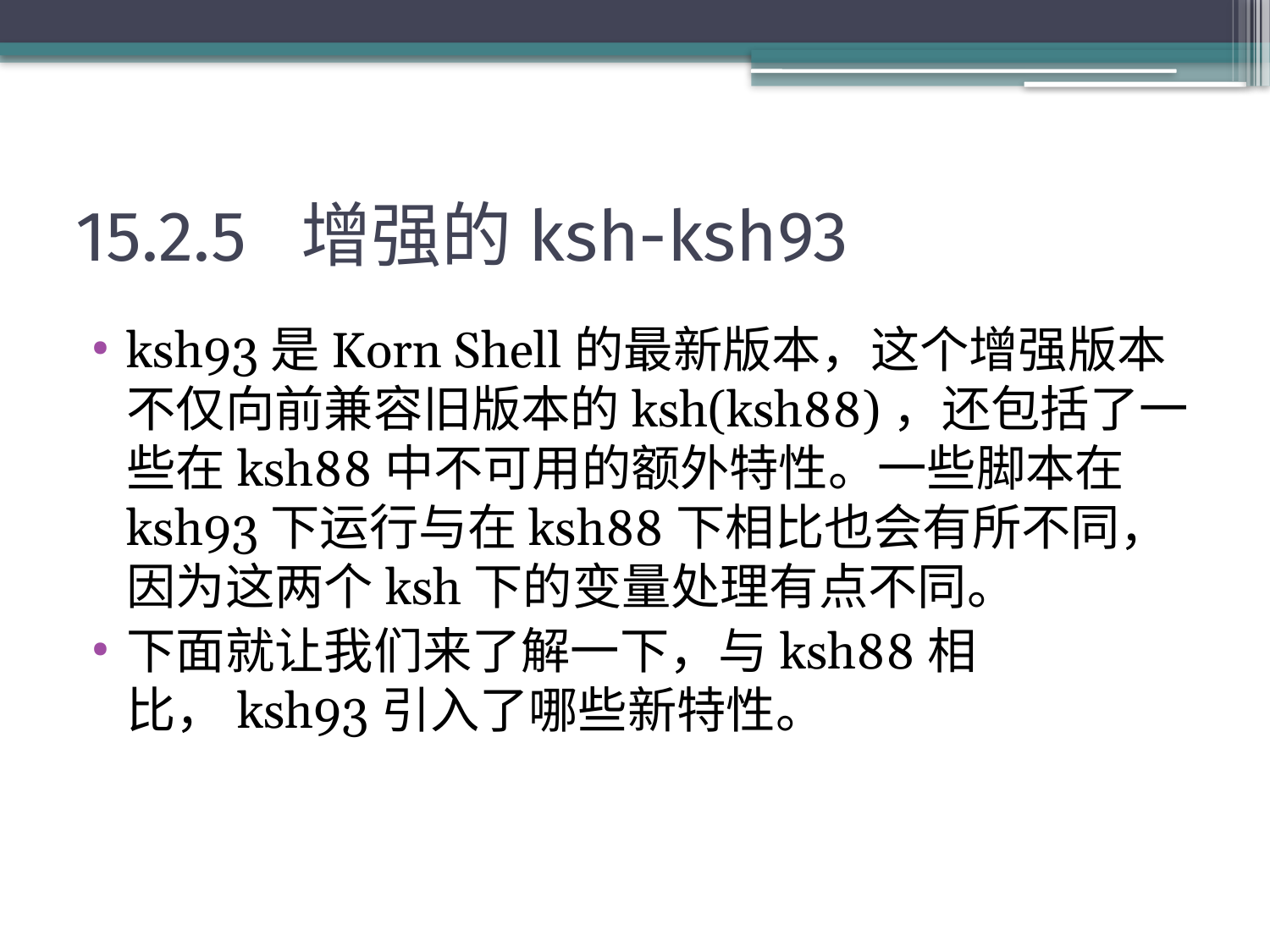

# 15.2.5  增强的ksh-ksh93
ksh93是Korn Shell的最新版本，这个增强版本不仅向前兼容旧版本的ksh(ksh88)，还包括了一些在ksh88中不可用的额外特性。一些脚本在ksh93下运行与在ksh88下相比也会有所不同，因为这两个ksh下的变量处理有点不同。
下面就让我们来了解一下，与ksh88相比，ksh93引入了哪些新特性。